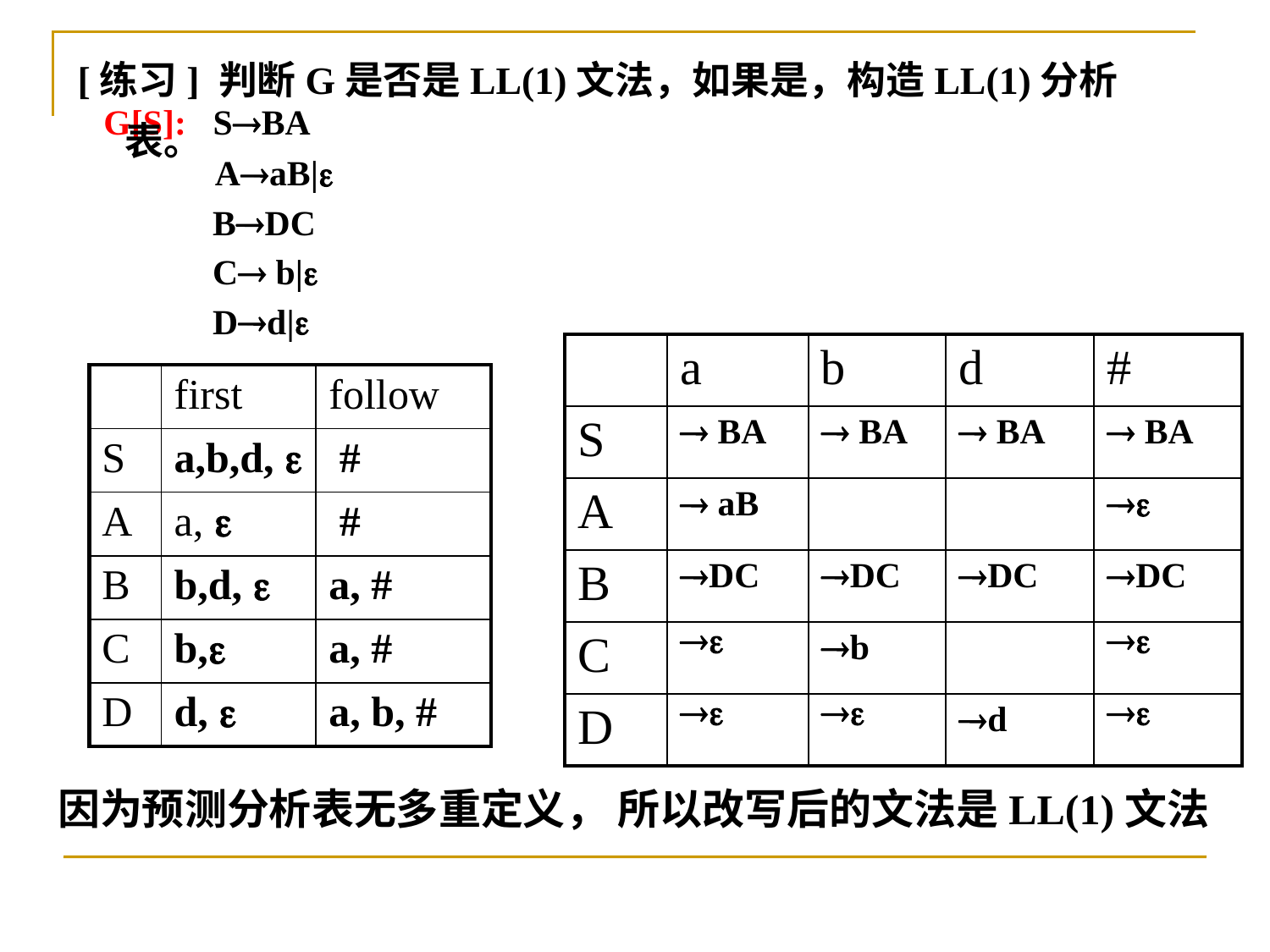

[练习] 判断G是否是LL(1)文法，如果是，构造LL(1)分析表。
    G[S]:   S→BA
	   A→aB|ε
                 B→DC
                 C→ b|ε
                 D→d|ε
|  | a | b | d | # |
| --- | --- | --- | --- | --- |
| S | → BA | → BA | → BA | → BA |
| A | → aB |  |  | →ε |
| B | →DC | →DC | →DC | →DC |
| C | →ε | →b |  | →ε |
| D | →ε | →ε | →d | →ε |
|  | first | follow |
| --- | --- | --- |
| S | a,b,d, ε | # |
| A | a, ε | # |
| B | b,d, ε | a, # |
| C | b,ε | a, # |
| D | d, ε | a, b, # |
因为预测分析表无多重定义， 所以改写后的文法是LL(1)文法